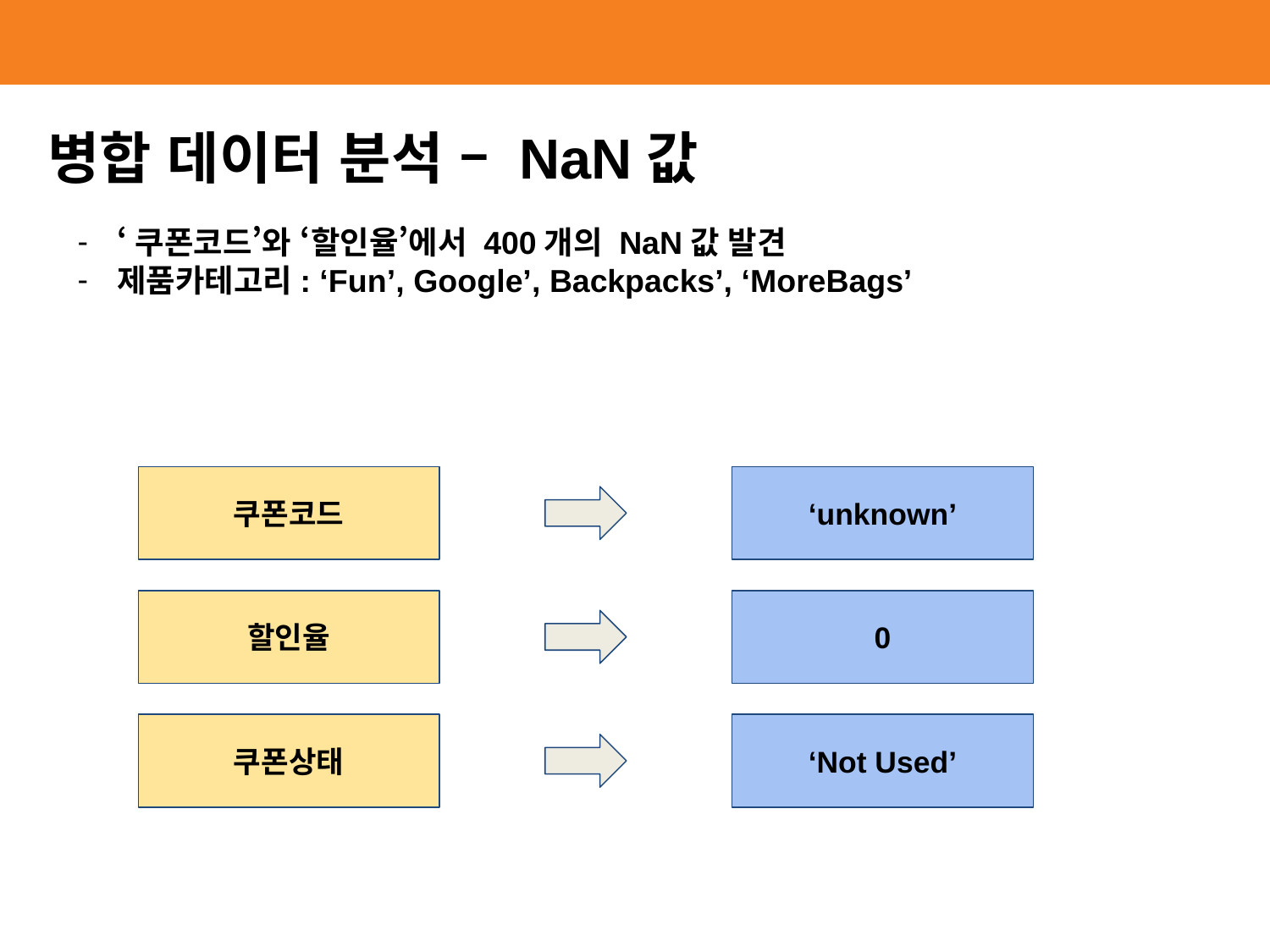

병합 데이터 분석 – NaN값
‘쿠폰코드’와 ‘할인율’에서 400개의 NaN값 발견
제품카테고리: ‘Fun’, Google’, Backpacks’, ‘MoreBags’
‘unknown’
쿠폰코드

0
할인율

‘Not Used’
쿠폰상태